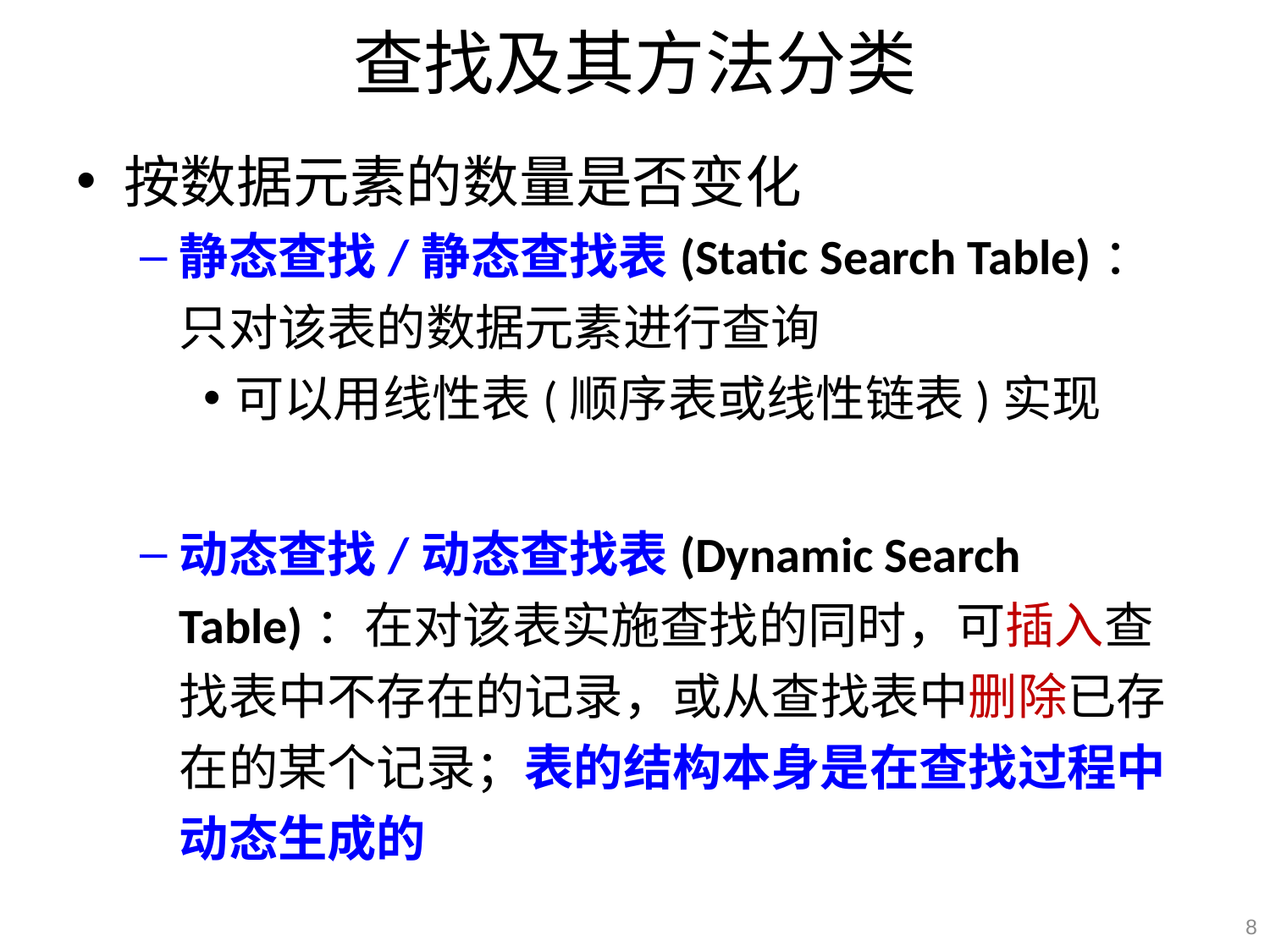

# 查找及其方法分类
按数据元素的数量是否变化
静态查找/静态查找表(Static Search Table)：只对该表的数据元素进行查询
可以用线性表(顺序表或线性链表)实现

动态查找/动态查找表(Dynamic Search Table)：在对该表实施查找的同时，可插入查找表中不存在的记录，或从查找表中删除已存在的某个记录；表的结构本身是在查找过程中动态生成的

8